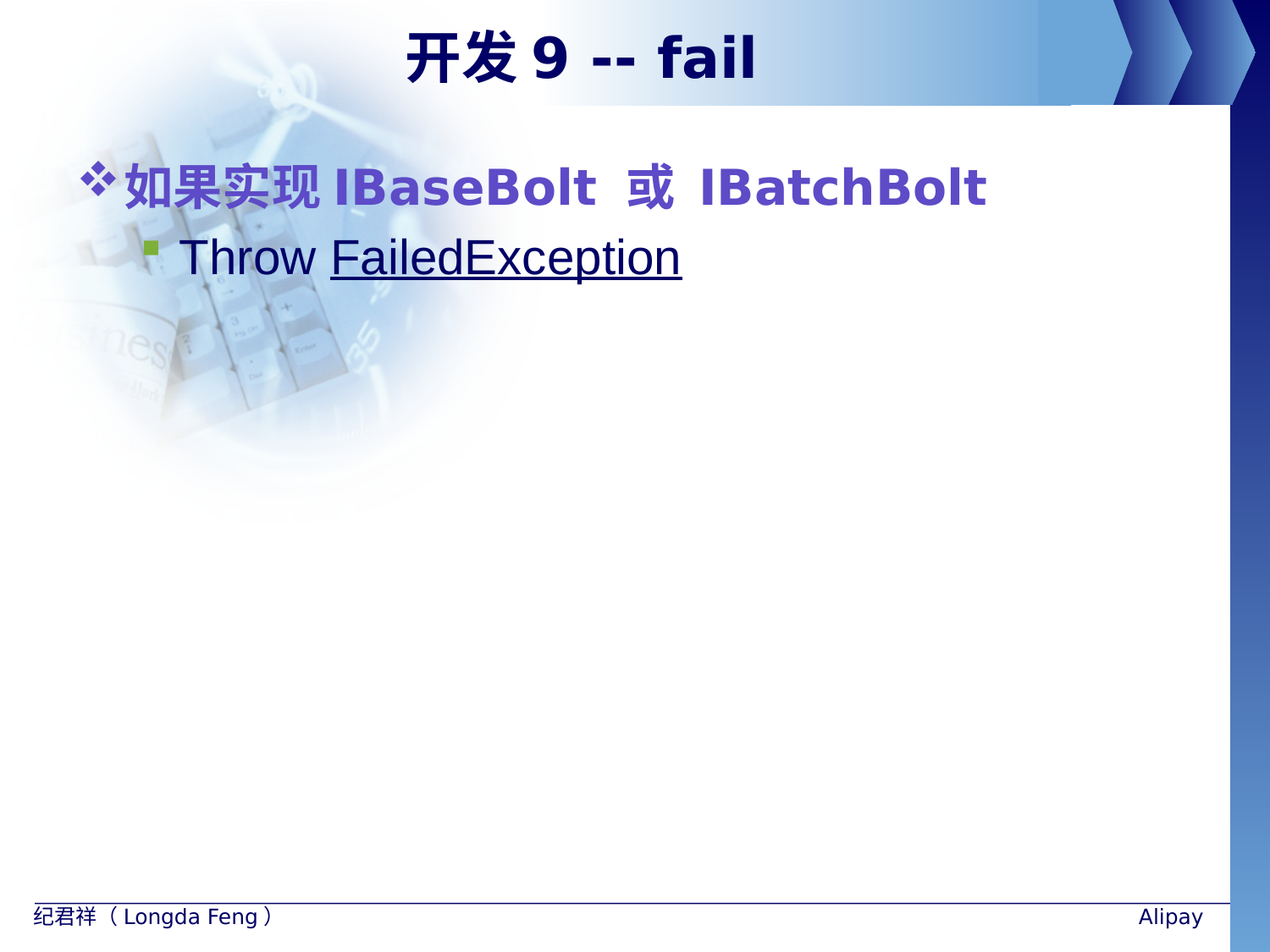

# 开发9 -- fail
如果实现IBaseBolt 或 IBatchBolt
Throw FailedException
纪君祥（Longda Feng）
Alipay